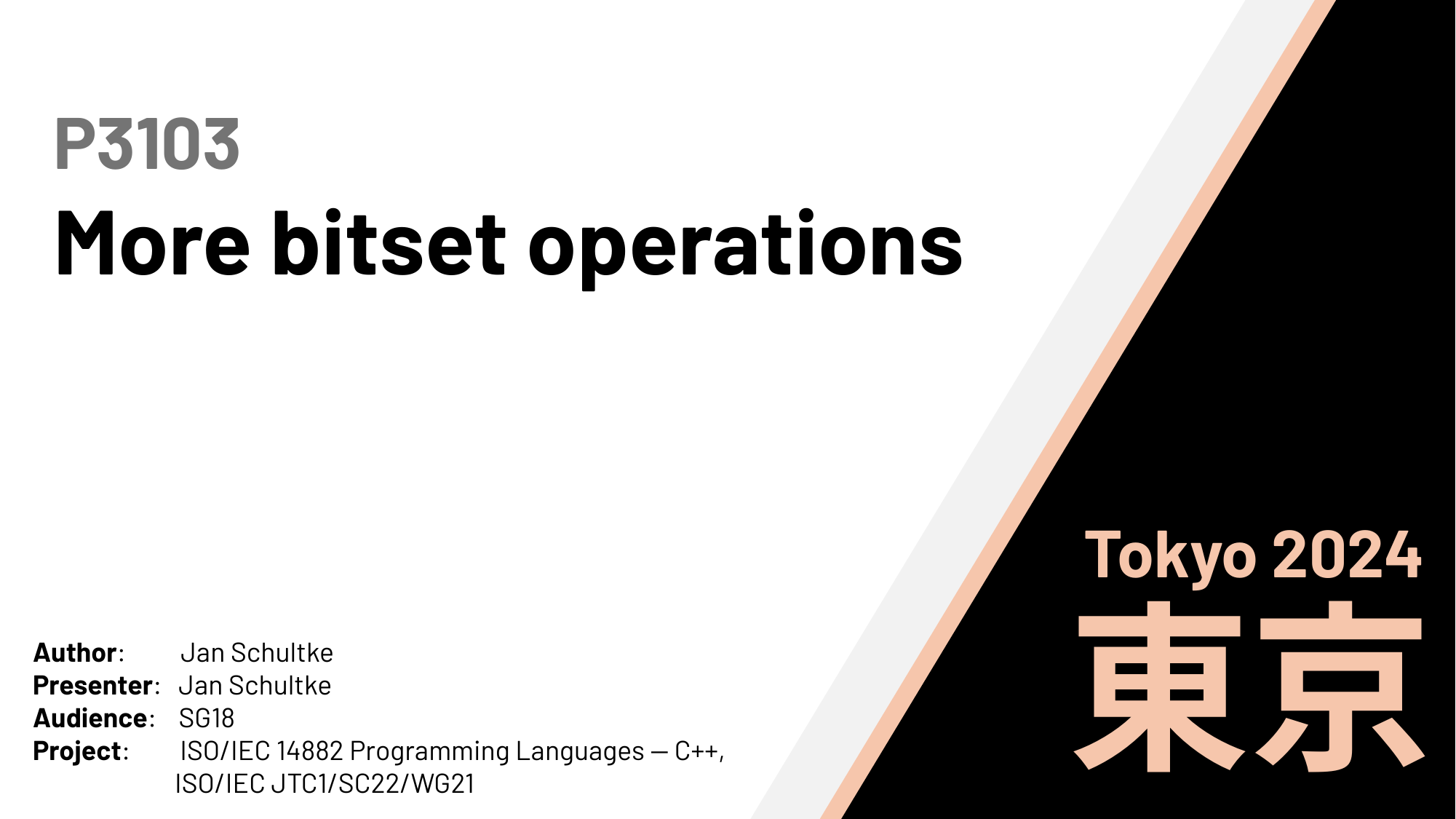

P3103
More bitset operations

Tokyo 2024
東京
Author:          Jan Schultke
Presenter:   Jan Schultke
Audience:    SG18
Project:         ISO/IEC 14882 Programming Languages — C++,
                          ISO/IEC JTC1/SC22/WG21